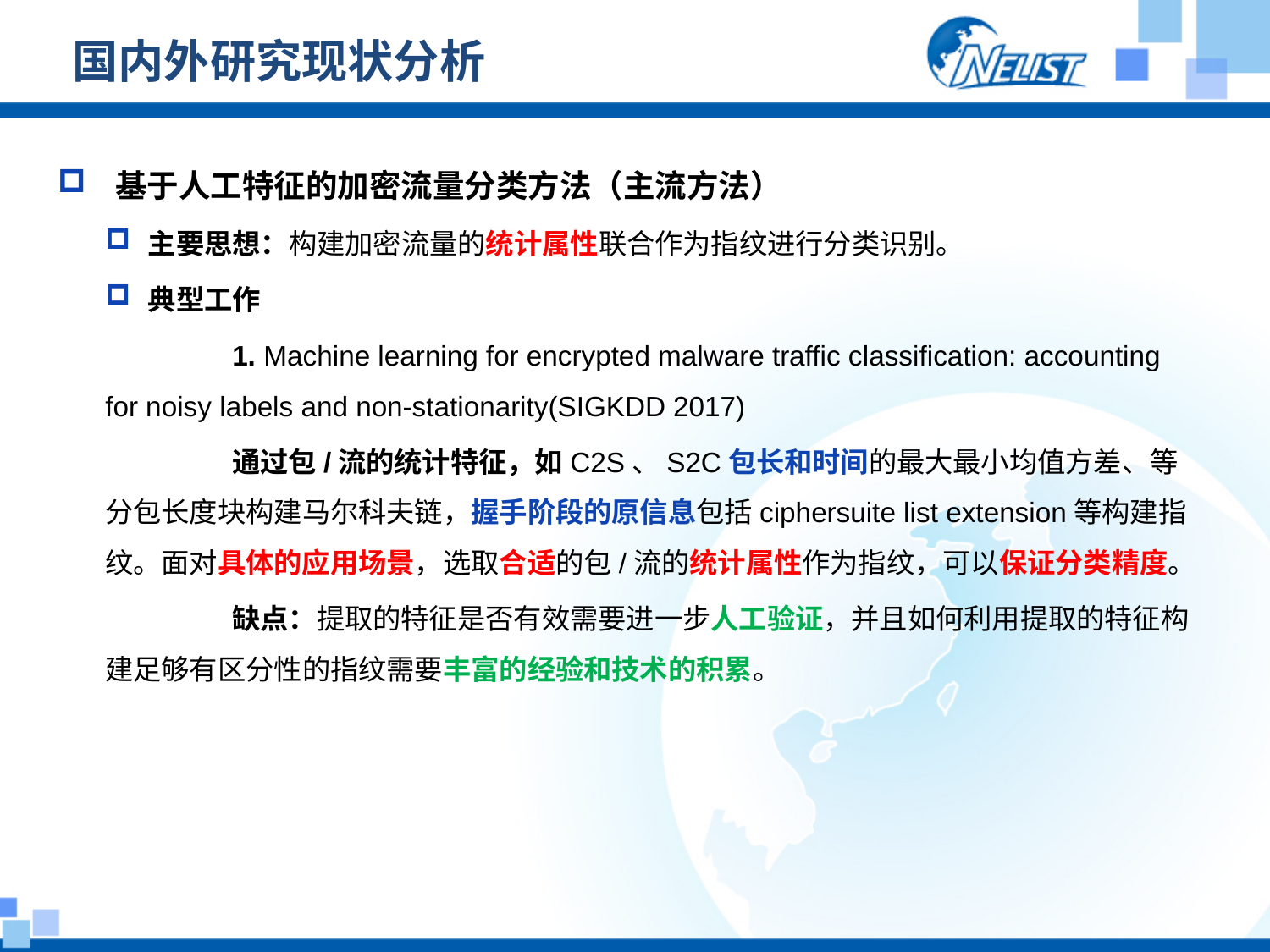

# 国内外研究现状分析
  基于人工特征的加密流量分类方法（主流方法）
 主要思想：构建加密流量的统计属性联合作为指纹进行分类识别。
 典型工作
	1. Machine learning for encrypted malware traffic classification: accounting for noisy labels and non-stationarity(SIGKDD 2017)
	通过包/流的统计特征，如C2S、S2C包长和时间的最大最小均值方差、等分包长度块构建马尔科夫链，握手阶段的原信息包括ciphersuite list extension等构建指纹。面对具体的应用场景，选取合适的包/流的统计属性作为指纹，可以保证分类精度。
	缺点：提取的特征是否有效需要进一步人工验证，并且如何利用提取的特征构建足够有区分性的指纹需要丰富的经验和技术的积累。